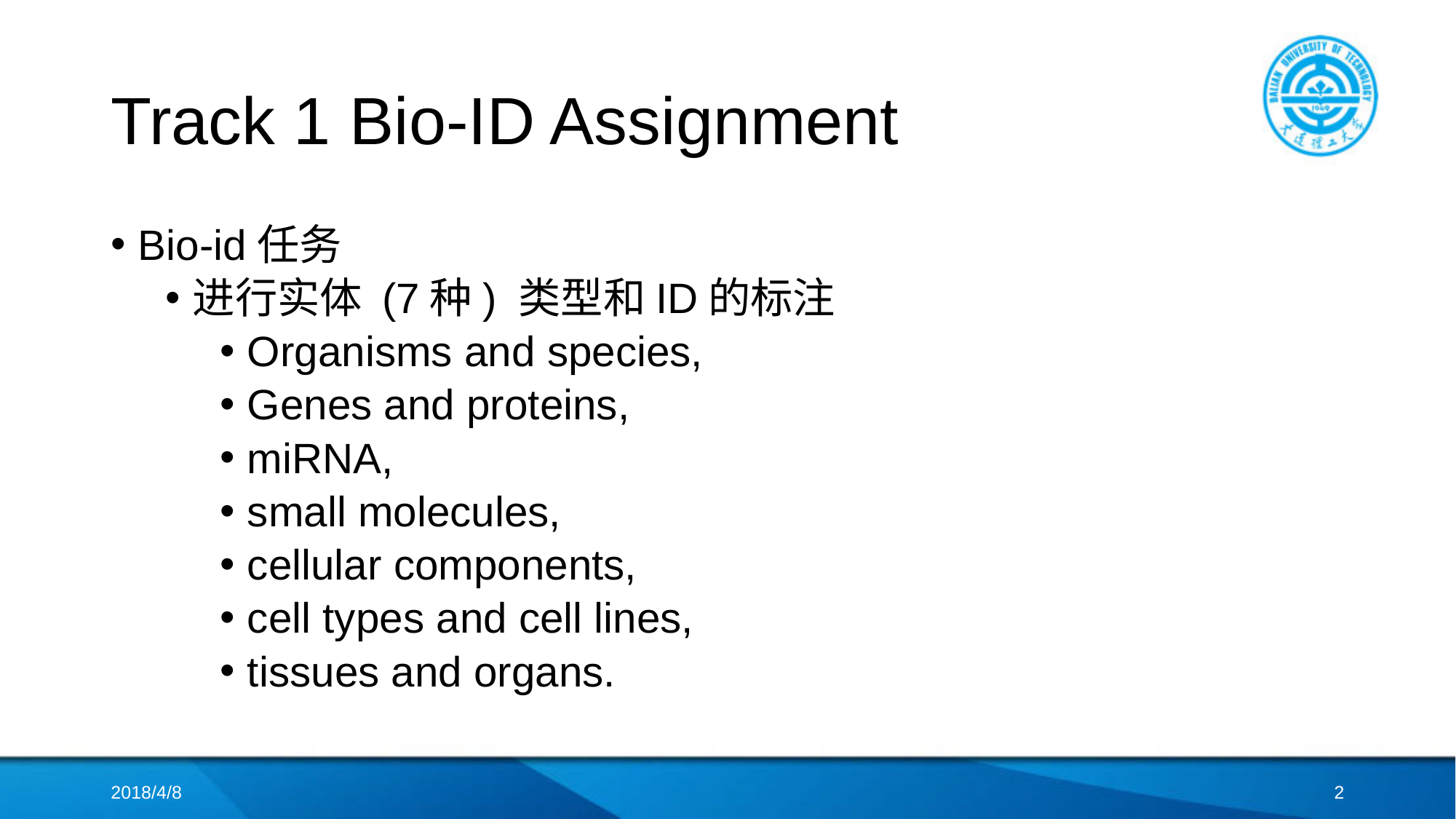

# Track 1 Bio-ID Assignment
Bio-id任务
进行实体 (7种) 类型和ID的标注
Organisms and species,
Genes and proteins,
miRNA,
small molecules,
cellular components,
cell types and cell lines,
tissues and organs.
2018/4/8
2